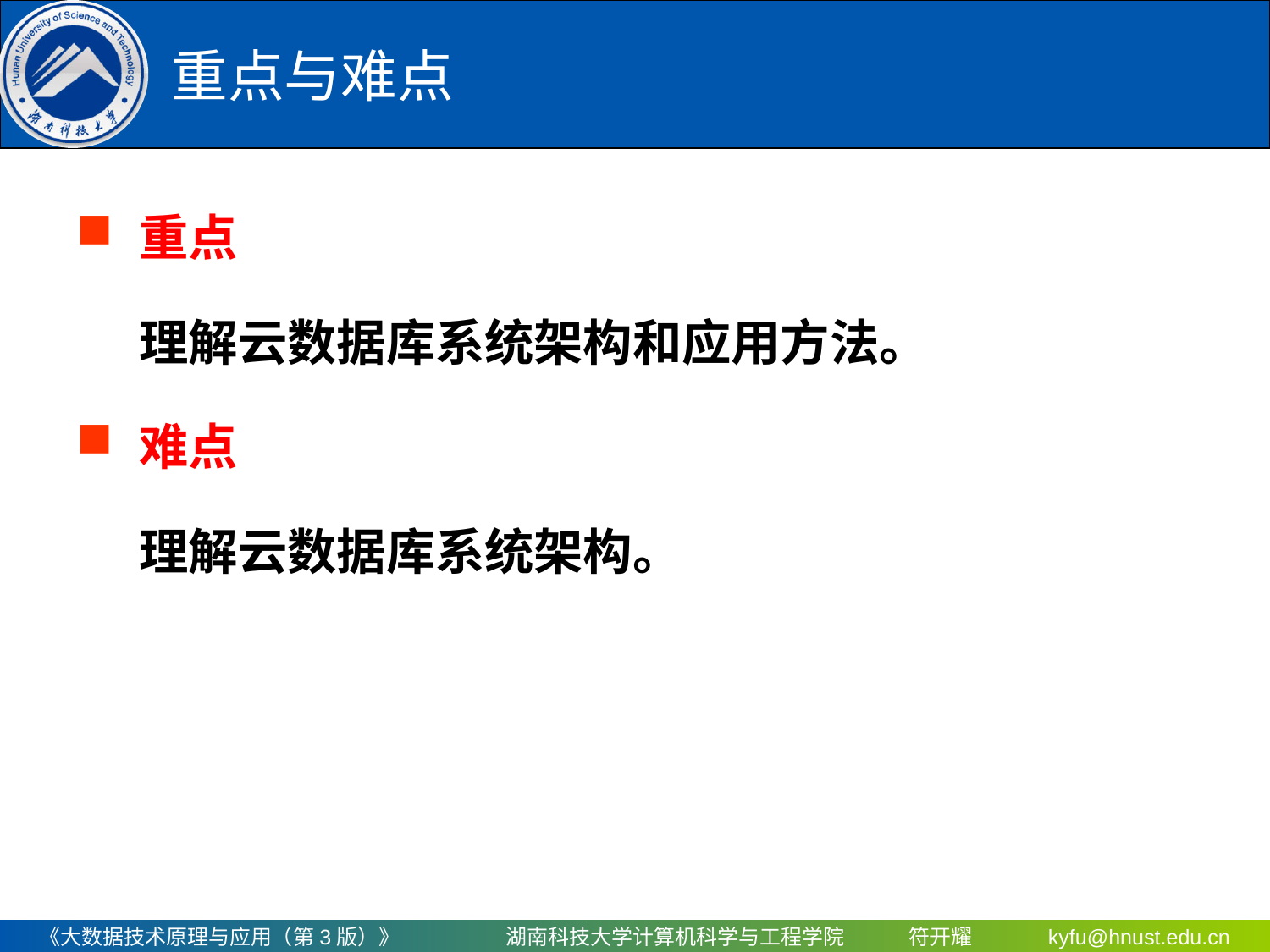

# 重点与难点
重点
理解云数据库系统架构和应用方法。
难点
理解云数据库系统架构。